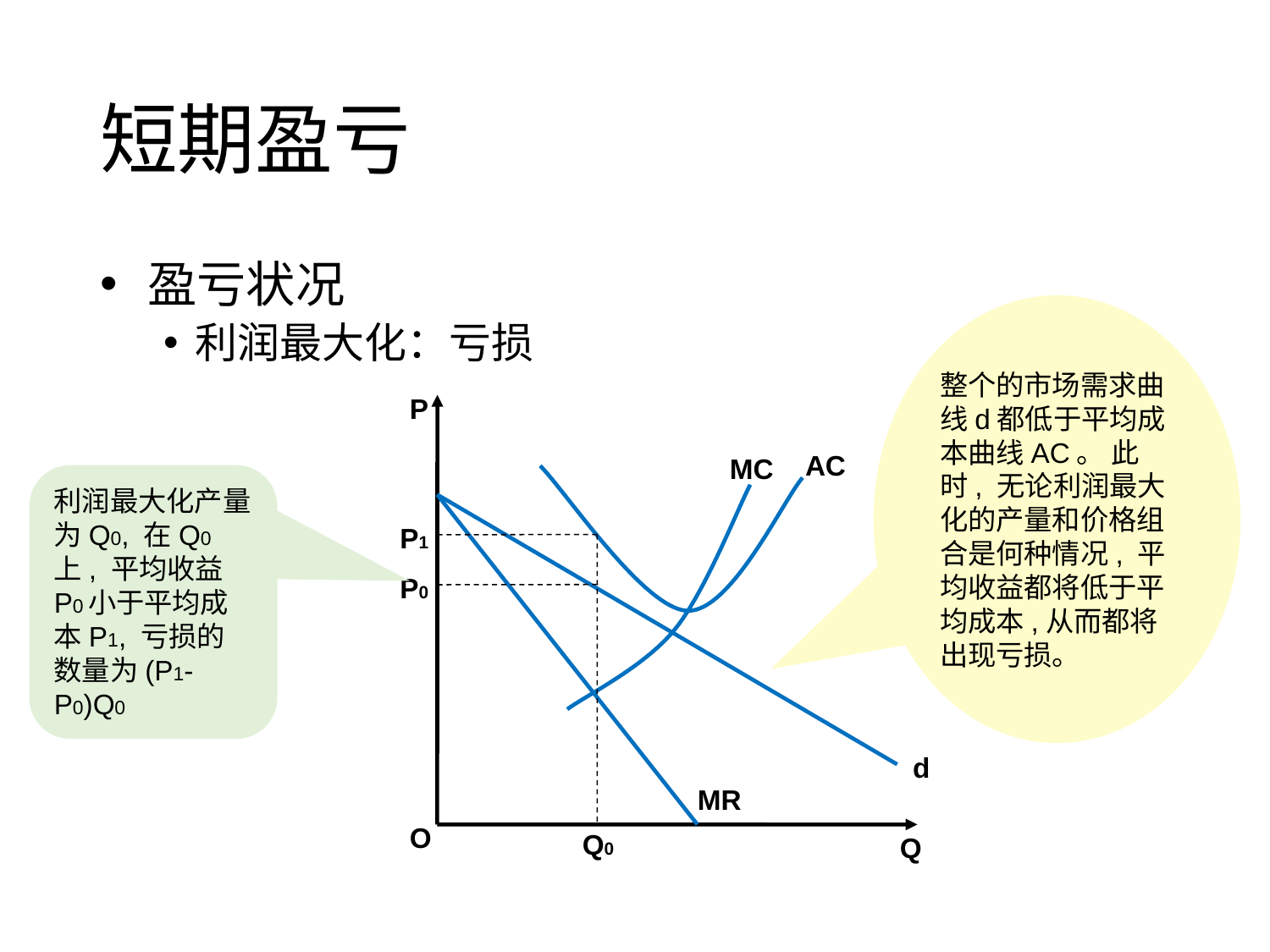

# 短期盈亏

盈亏状况
利润最大化：亏损

整个的市场需求曲线d都低于平均成本曲线AC。 此时, 无论利润最大化的产量和价格组合是何种情况, 平均收益都将低于平均成本,从而都将出现亏损。
P

AC
MC
利润最大化产量为Q0, 在Q0上, 平均收益P0小于平均成本P1, 亏损的数量为(P1-P0)Q0

P1

P0

d
MR
O
Q0

Q